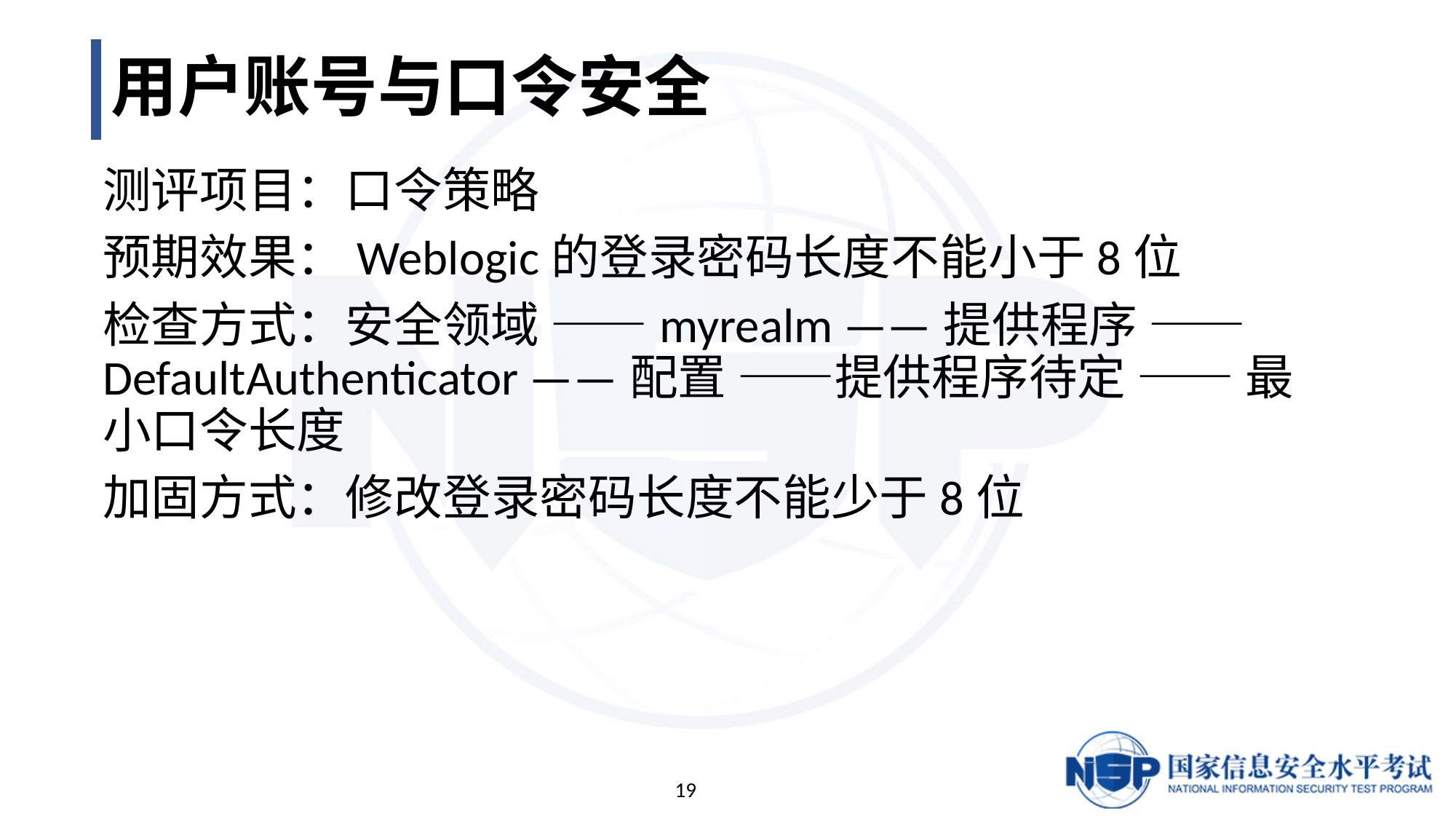

# 用户账号与口令安全
测评项目：口令策略
预期效果：Weblogic的登录密码长度不能小于8位
检查方式：安全领域 ——myrealm ——提供程序 ——DefaultAuthenticator ——配置 ——提供程序待定 —— 最小口令长度
加固方式：修改登录密码长度不能少于8位